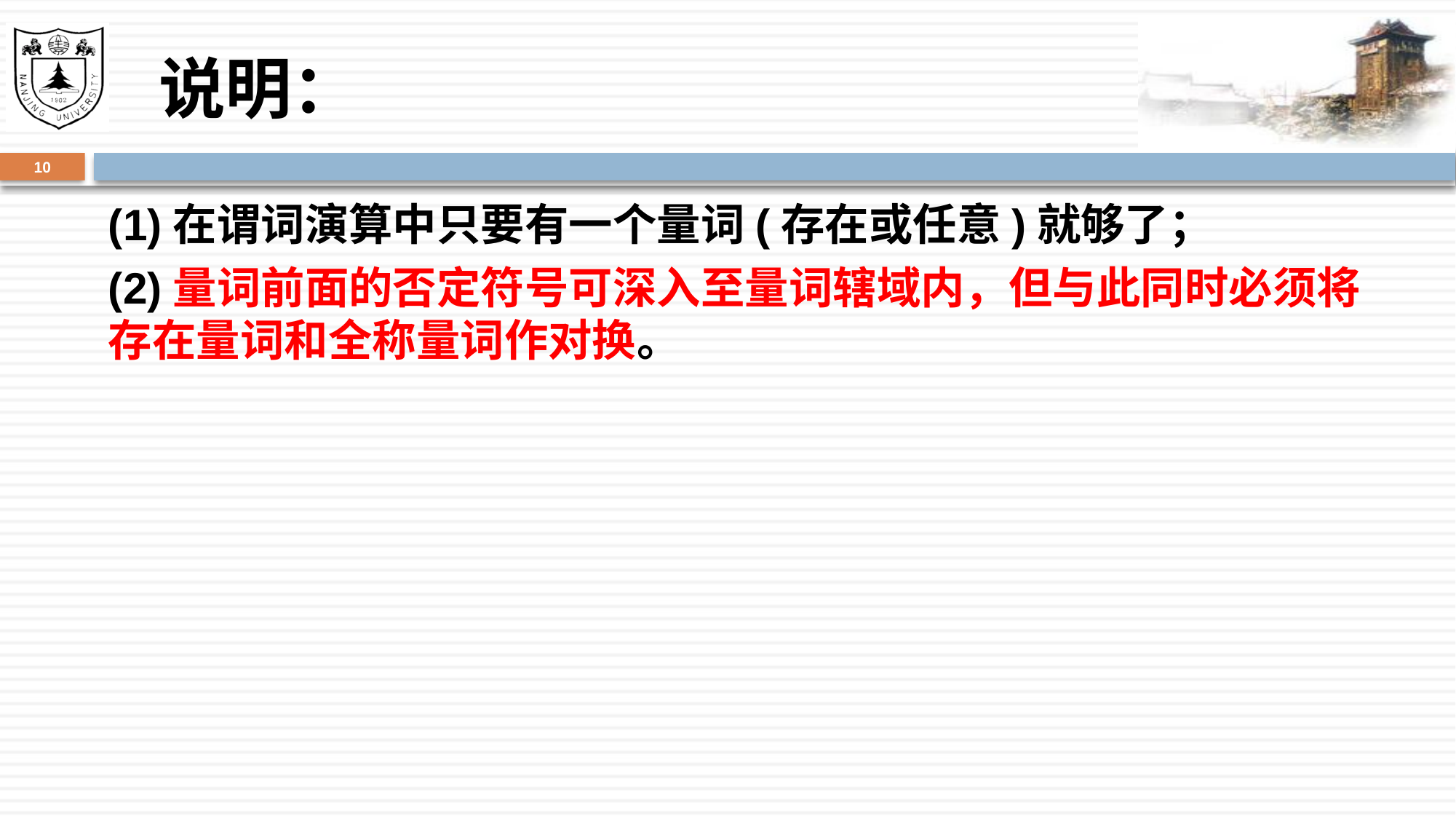

# 说明：
10
(1)在谓词演算中只要有一个量词(存在或任意)就够了；
(2)量词前面的否定符号可深入至量词辖域内，但与此同时必须将存在量词和全称量词作对换。